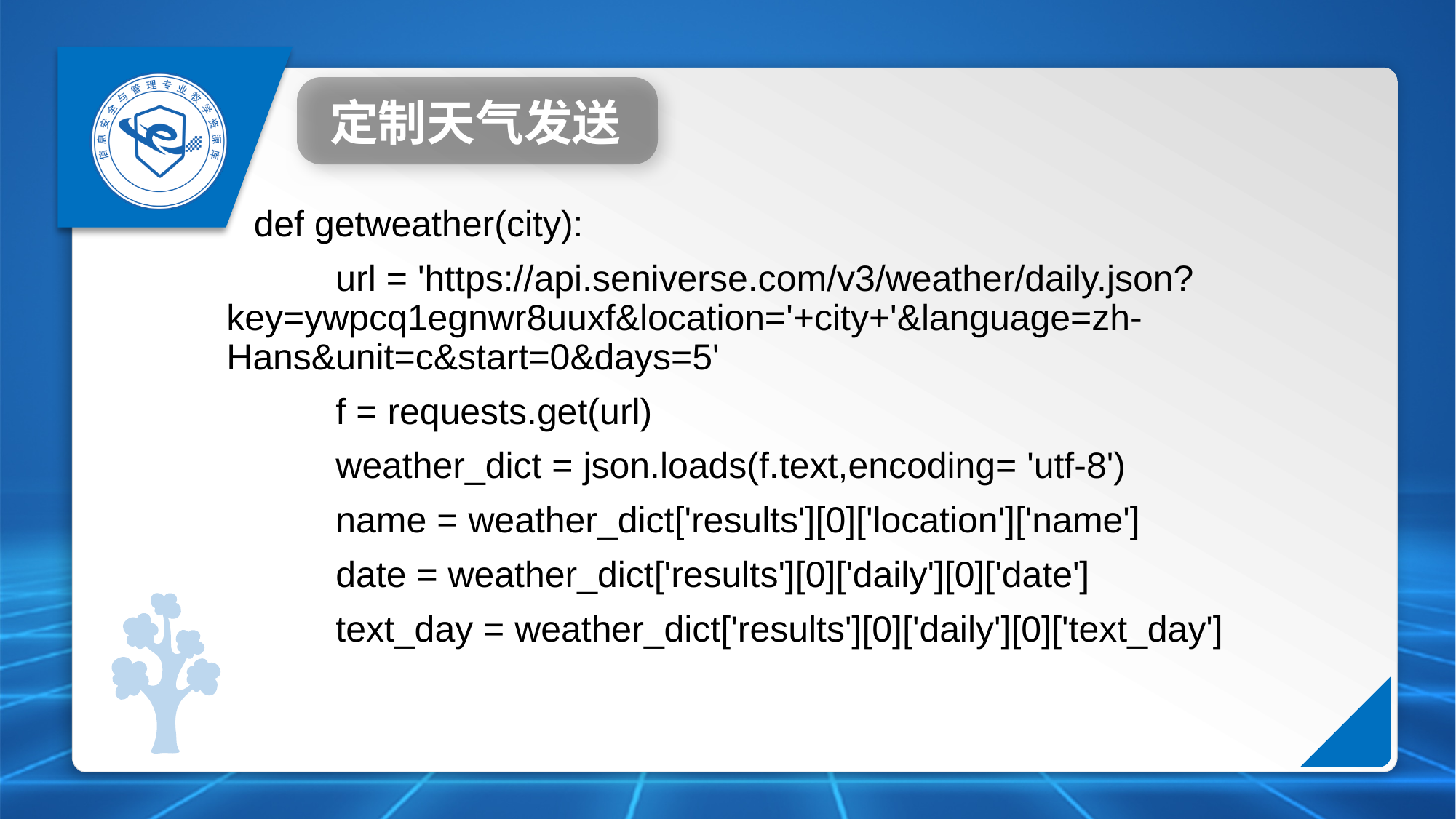

定制天气发送
def getweather(city):
	url = 'https://api.seniverse.com/v3/weather/daily.json?key=ywpcq1egnwr8uuxf&location='+city+'&language=zh-Hans&unit=c&start=0&days=5'
	f = requests.get(url)
	weather_dict = json.loads(f.text,encoding= 'utf-8')
	name = weather_dict['results'][0]['location']['name']
	date = weather_dict['results'][0]['daily'][0]['date']
	text_day = weather_dict['results'][0]['daily'][0]['text_day']